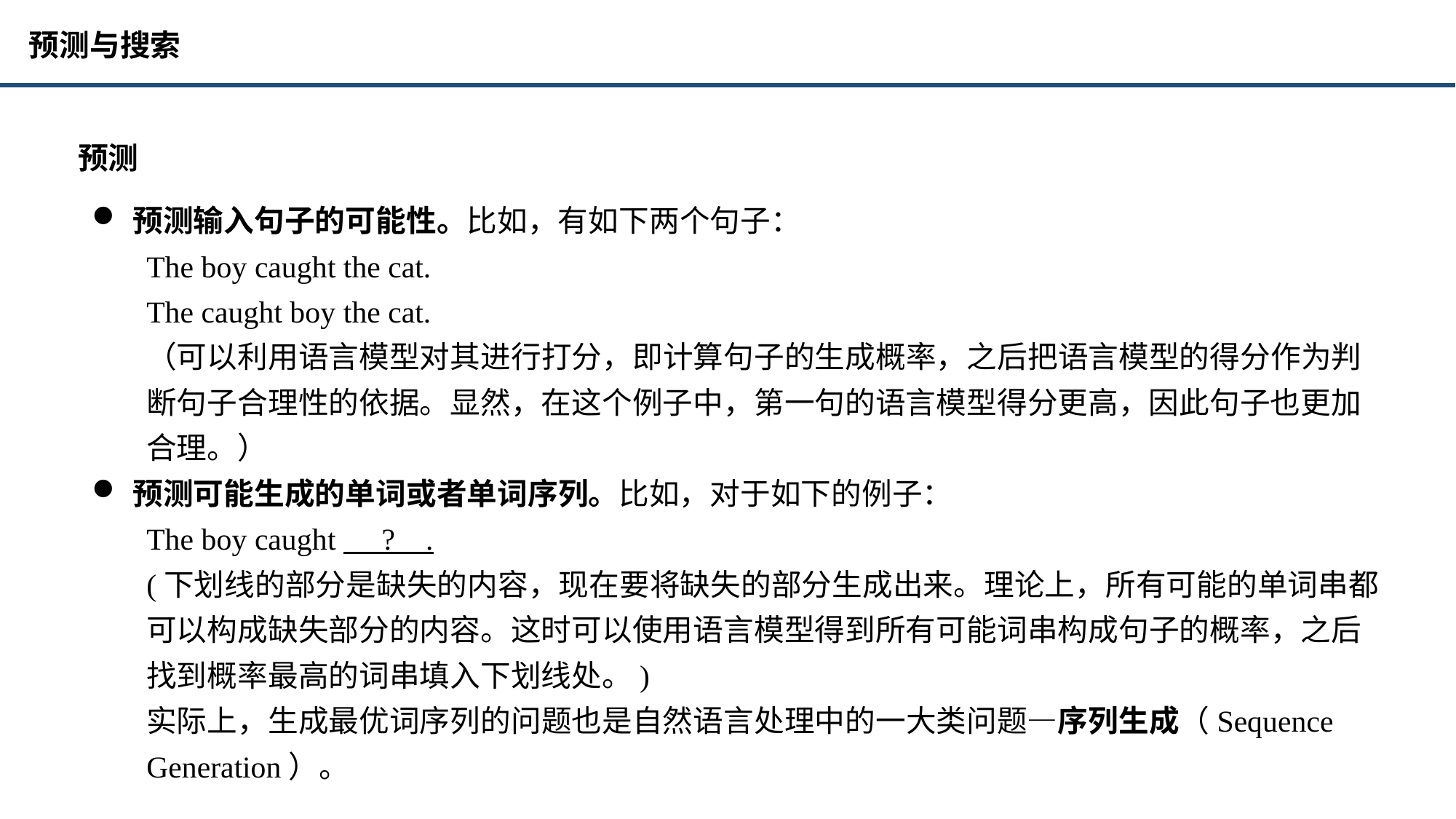

预测与搜索
预测
预测输入句子的可能性。比如，有如下两个句子：
The boy caught the cat.
The caught boy the cat.
（可以利用语言模型对其进行打分，即计算句子的生成概率，之后把语言模型的得分作为判断句子合理性的依据。显然，在这个例子中，第一句的语言模型得分更高，因此句子也更加合理。）
预测可能生成的单词或者单词序列。比如，对于如下的例子：
The boy caught      ?    .
(下划线的部分是缺失的内容，现在要将缺失的部分生成出来。理论上，所有可能的单词串都可以构成缺失部分的内容。这时可以使用语言模型得到所有可能词串构成句子的概率，之后找到概率最高的词串填入下划线处。)
实际上，生成最优词序列的问题也是自然语言处理中的一大类问题—序列生成（Sequence Generation）。